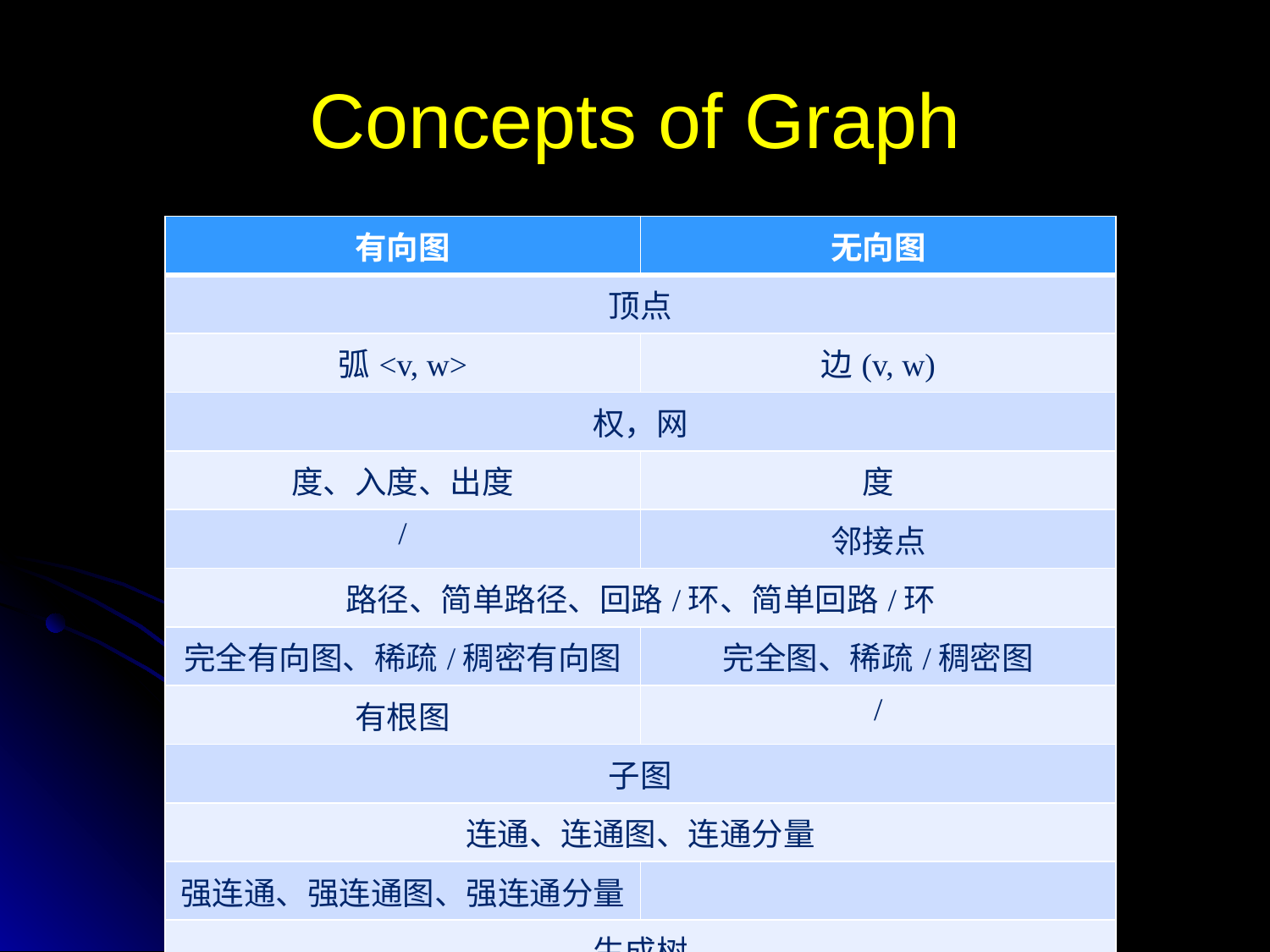

Concepts of Graph
| 有向图 | 无向图 |
| --- | --- |
| 顶点 |  |
| 弧<v, w> | 边(v, w) |
| 权，网 |  |
| 度、入度、出度 | 度 |
| / | 邻接点 |
| 路径、简单路径、回路/环、简单回路/环 |  |
| 完全有向图、稀疏/稠密有向图 | 完全图、稀疏/稠密图 |
| 有根图 | / |
| 子图 |  |
| 连通、连通图、连通分量 |  |
| 强连通、强连通图、强连通分量 |  |
| 生成树 |  |